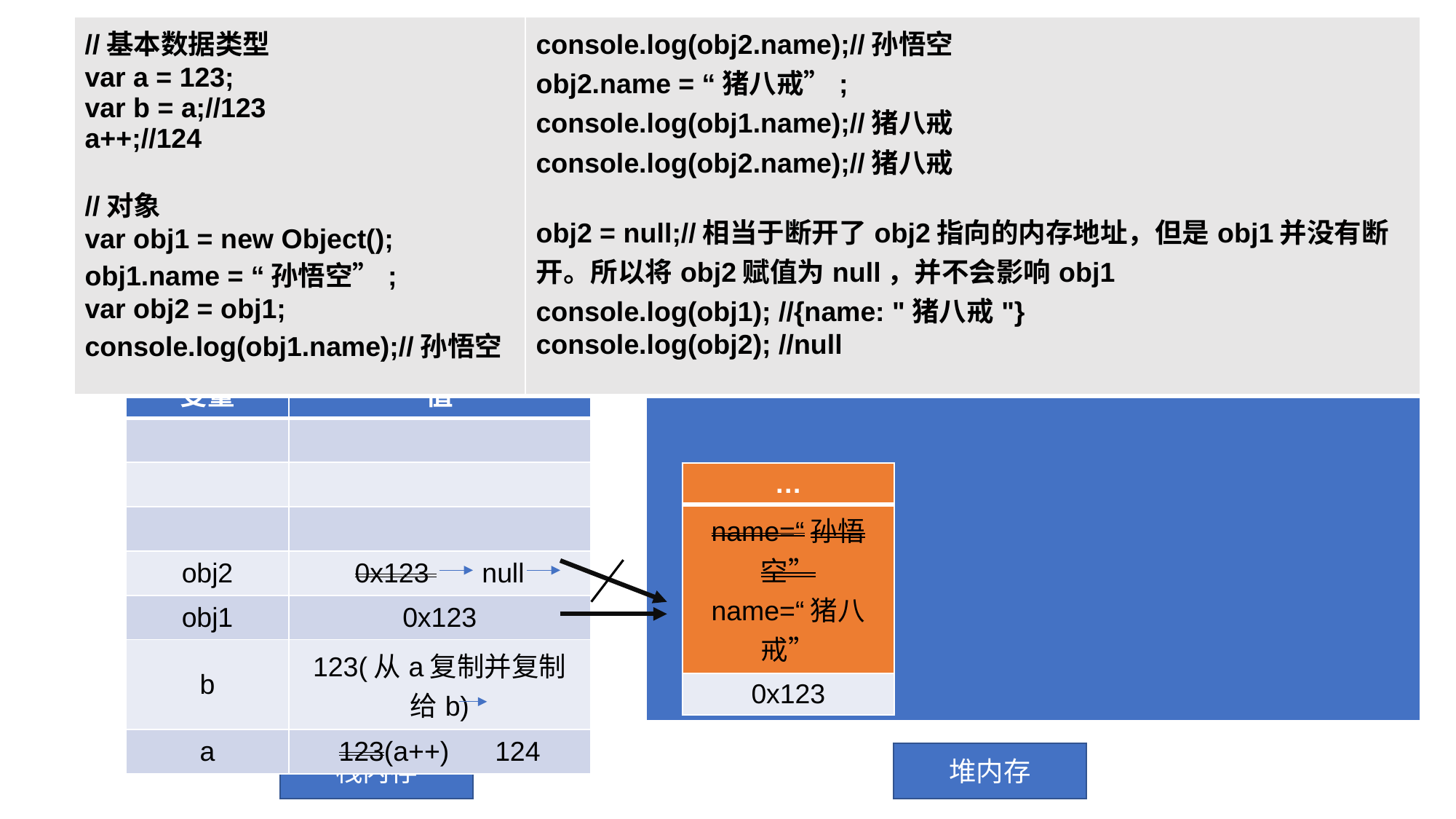

| //基本数据类型 var a = 123; var b = a;//123 a++;//124 //对象 var obj1 = new Object(); obj1.name = “孙悟空”; var obj2 = obj1; console.log(obj1.name);//孙悟空 | console.log(obj2.name);//孙悟空 obj2.name = “猪八戒”; console.log(obj1.name);//猪八戒 console.log(obj2.name);//猪八戒 obj2 = null;//相当于断开了obj2指向的内存地址，但是obj1并没有断开。所以将obj2赋值为null，并不会影响obj1 console.log(obj1); //{name: "猪八戒"} console.log(obj2); //null |
| --- | --- |
|  |
| --- |
| 变量 | 值 |
| --- | --- |
|  |  |
|  |  |
|  |  |
| obj2 | 0x123 null |
| obj1 | 0x123 |
| b | 123(从a复制并复制给b) |
| a | 123(a++) 124 |
| … |
| --- |
| name=“孙悟空” name=“猪八戒” |
| 0x123 |
栈内存
堆内存